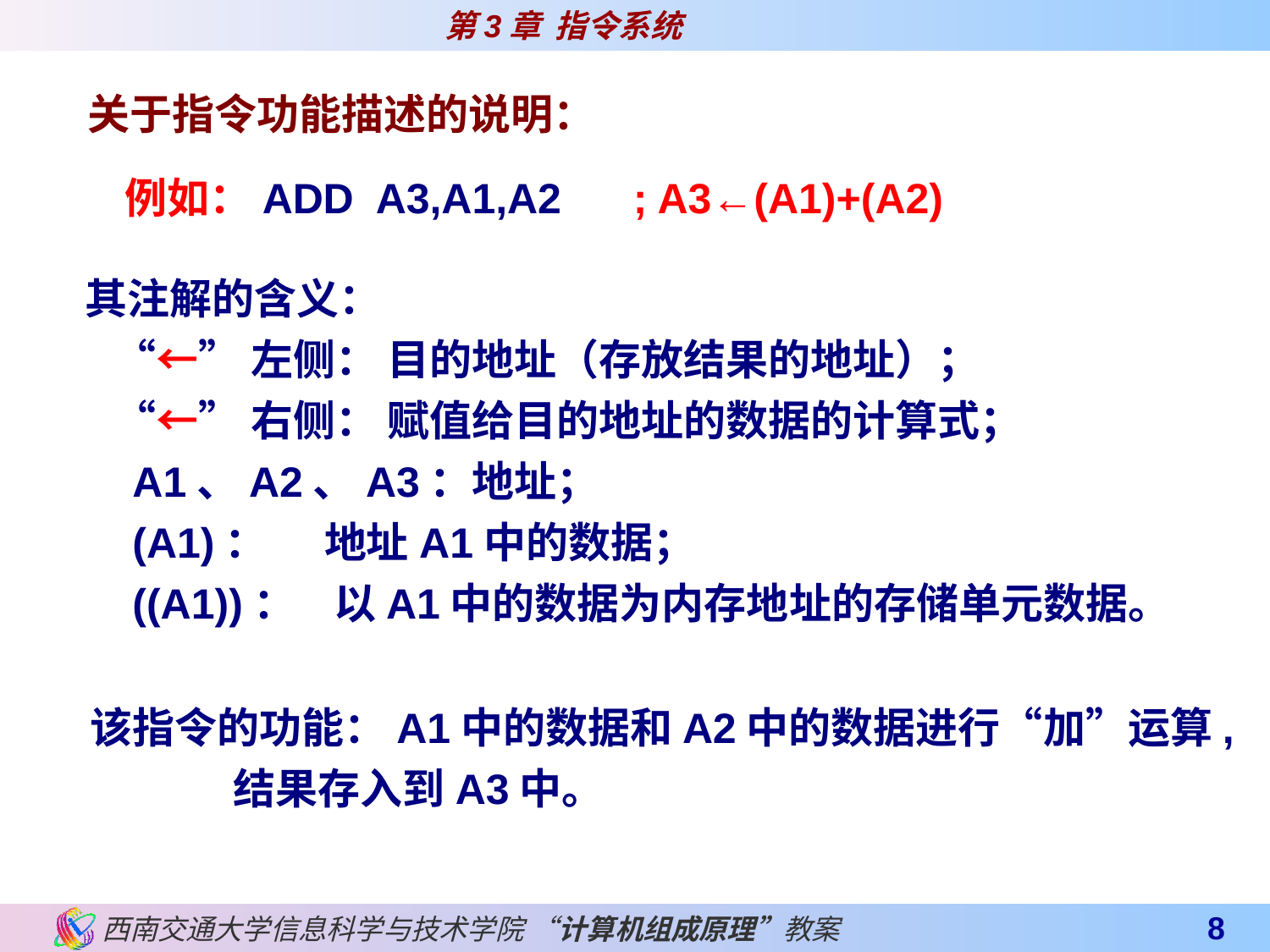

关于指令功能描述的说明：
例如：ADD  A3,A1,A2	; A3←(A1)+(A2)

其注解的含义：
   “←”左侧： 目的地址（存放结果的地址）；
   “←”右侧： 赋值给目的地址的数据的计算式；
    A1、A2、A3：地址；
    (A1)：      地址A1中的数据；
    ((A1))：    以A1中的数据为内存地址的存储单元数据。
该指令的功能：A1中的数据和A2中的数据进行“加”运算,
              结果存入到A3中。